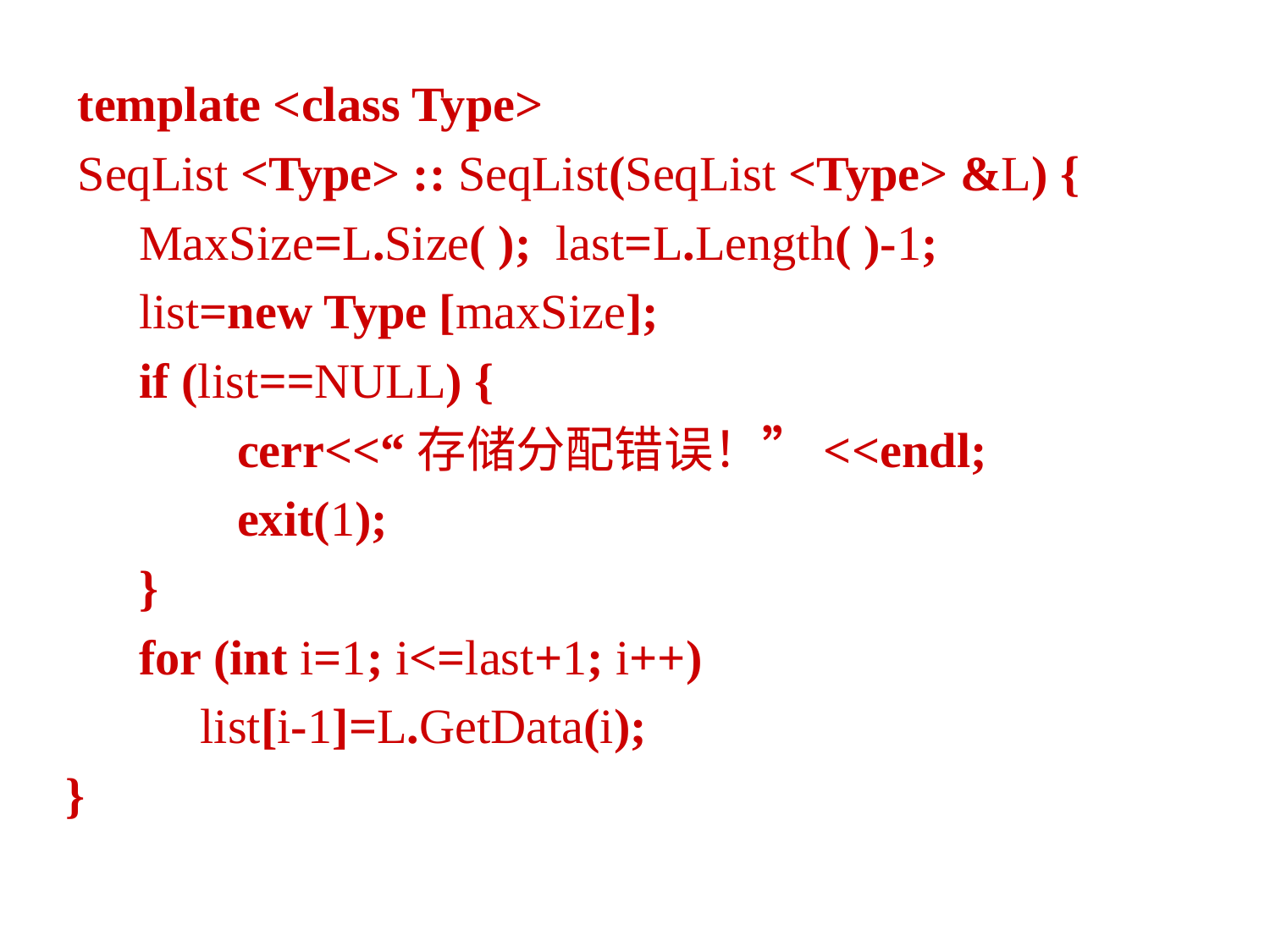

template <class Type>
 SeqList <Type> :: SeqList(SeqList <Type> &L) {
      MaxSize=L.Size( );  last=L.Length( )-1;
      list=new Type [maxSize];
      if (list==NULL) {
              cerr<<“存储分配错误！”<<endl;
              exit(1);
      }
      for (int i=1; i<=last+1; i++)
           list[i-1]=L.GetData(i);
}
52